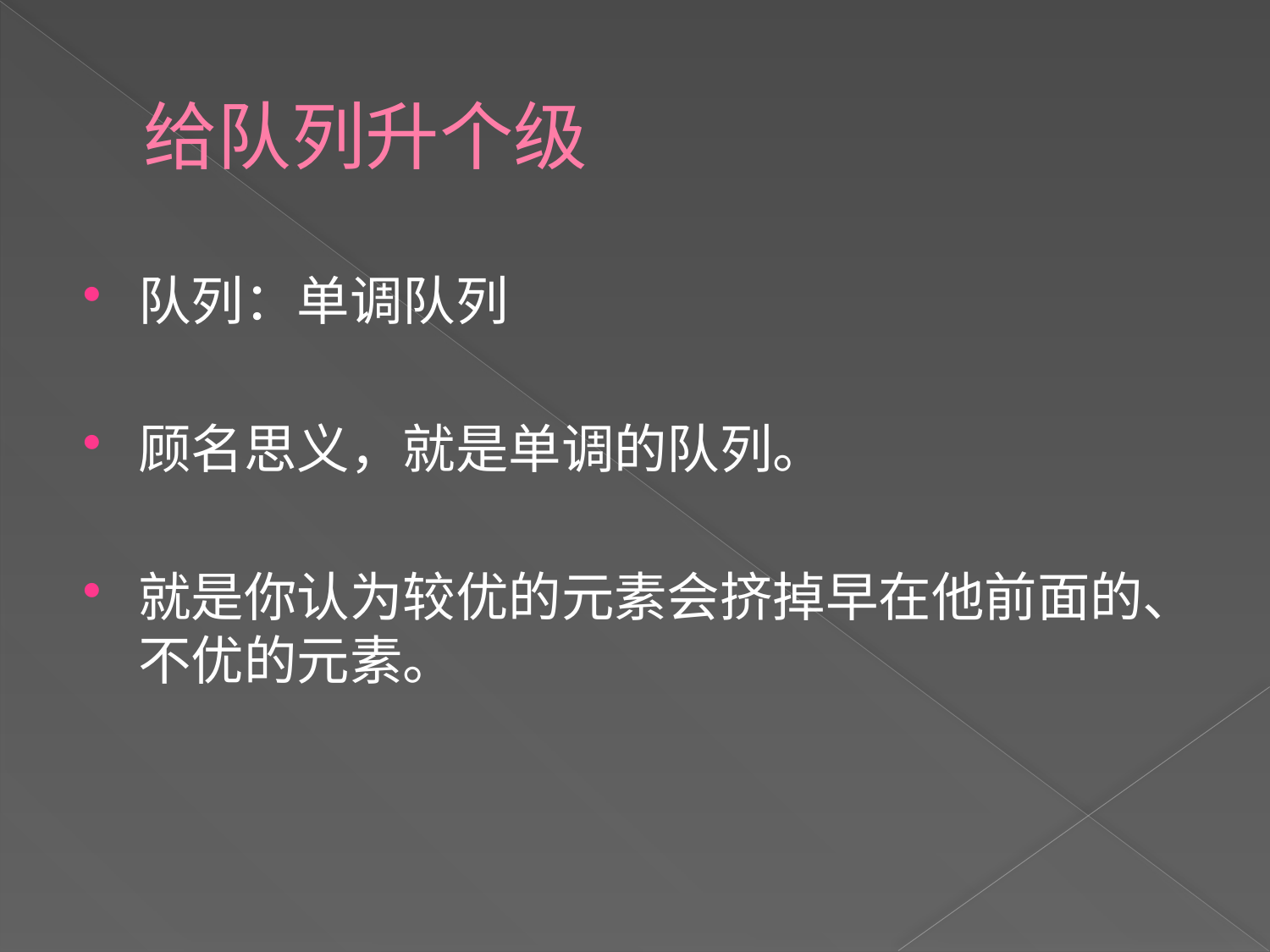

# 给队列升个级
队列：单调队列

顾名思义，就是单调的队列。

就是你认为较优的元素会挤掉早在他前面的、不优的元素。